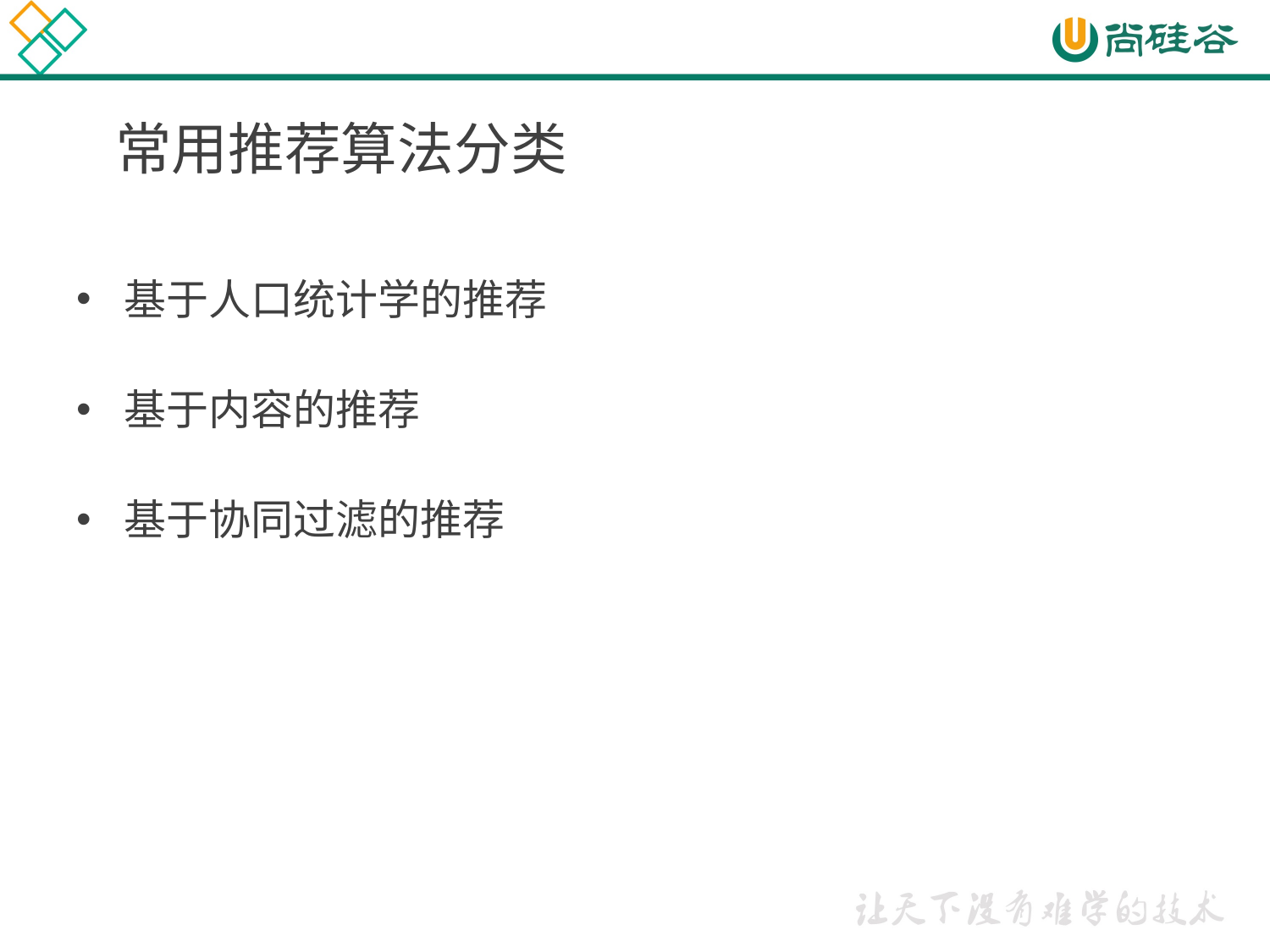

# 常用推荐算法分类
基于人口统计学的推荐
基于内容的推荐
基于协同过滤的推荐